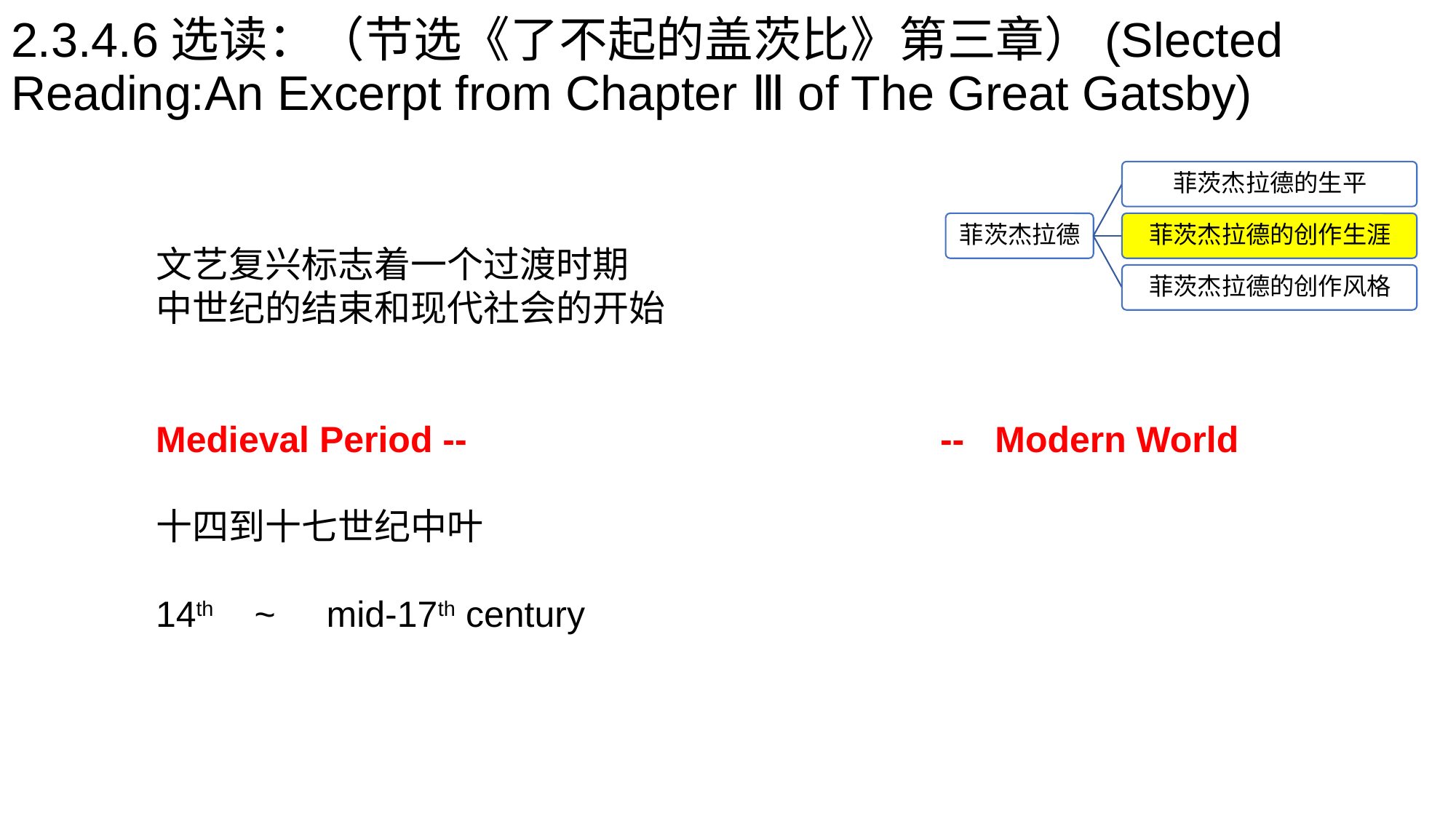

# 2.3.4.6选读：（节选《了不起的盖茨比》第三章）(Slected Reading:An Excerpt from Chapter Ⅲ of The Great Gatsby)
菲茨杰拉德

菲茨杰拉德的生平

菲茨杰拉德的创作生涯

菲茨杰拉德的创作风格
文艺复兴标志着一个过渡时期
中世纪的结束和现代社会的开始

Medieval Period -- 					  --   Modern World

十四到十七世纪中叶

14th    ~     mid-17th century